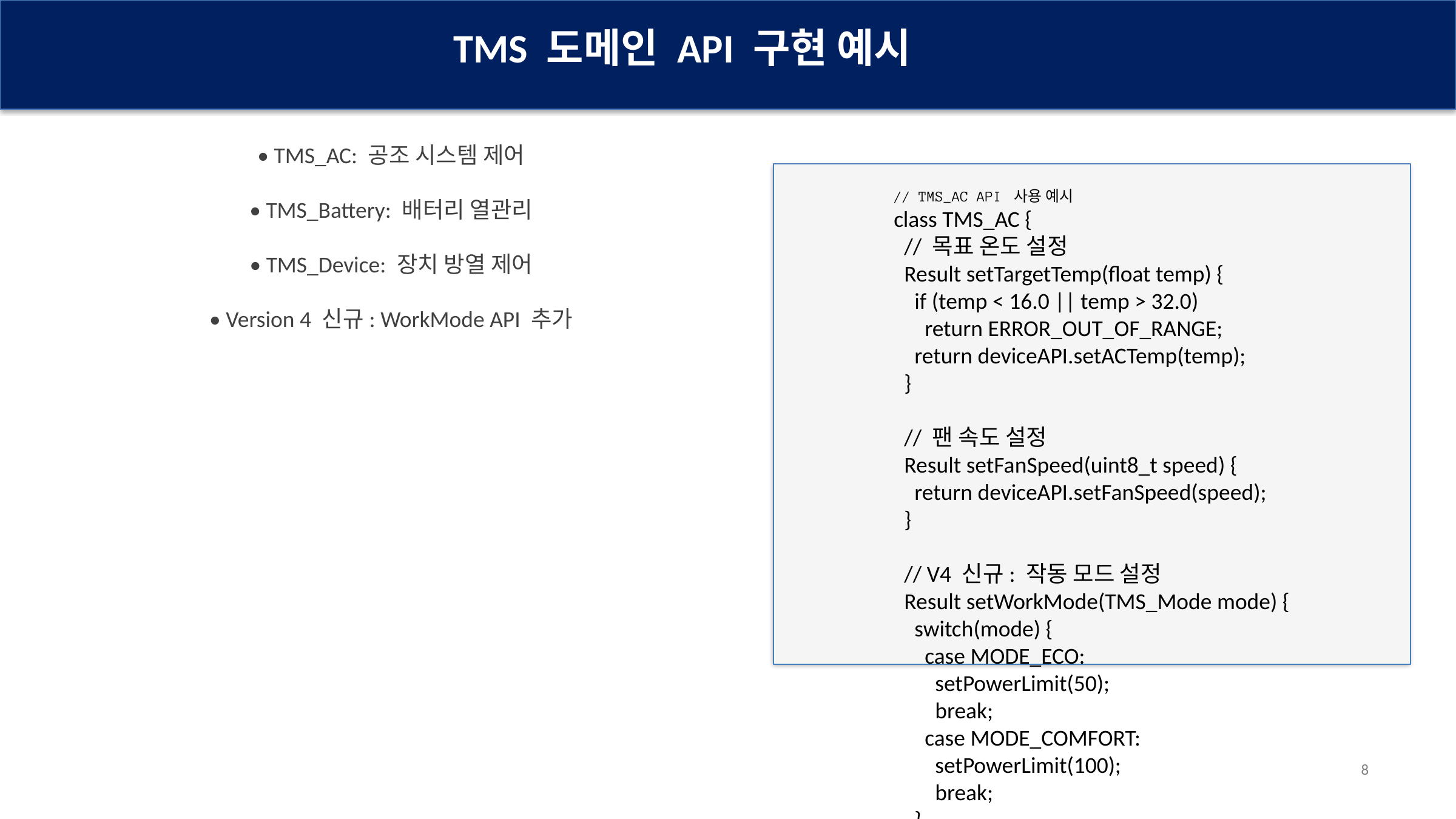

TMS 도메인 API 구현 예시
• TMS_AC: 공조 시스템 제어

// TMS_AC API 사용 예시
class TMS_AC {
  // 목표 온도 설정
  Result setTargetTemp(float temp) {
    if (temp < 16.0 || temp > 32.0)
      return ERROR_OUT_OF_RANGE;
    return deviceAPI.setACTemp(temp);
  }

  // 팬 속도 설정
  Result setFanSpeed(uint8_t speed) {
    return deviceAPI.setFanSpeed(speed);
  }

  // V4 신규: 작동 모드 설정
  Result setWorkMode(TMS_Mode mode) {
    switch(mode) {
      case MODE_ECO:
        setPowerLimit(50);
        break;
      case MODE_COMFORT:
        setPowerLimit(100);
        break;
    }
    return deviceAPI.setMode(mode);
  }
}
• TMS_Battery: 배터리 열관리
• TMS_Device: 장치 방열 제어
• Version 4 신규: WorkMode API 추가
8